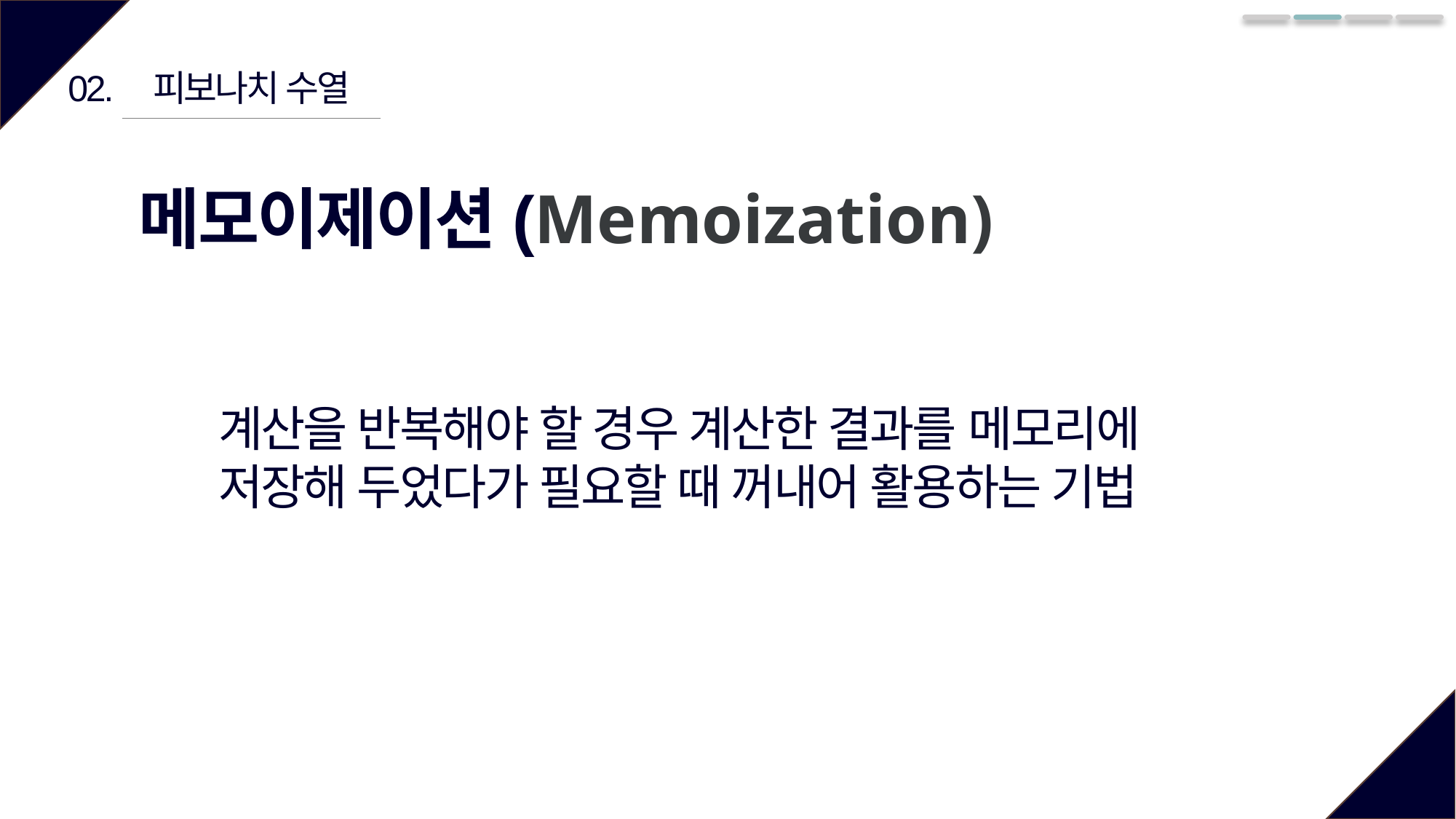

02.
피보나치 수열
메모이제이션(Memoization)
계산을 반복해야 할 경우 계산한 결과를 메모리에 저장해 두었다가 필요할 때 꺼내어 활용하는 기법